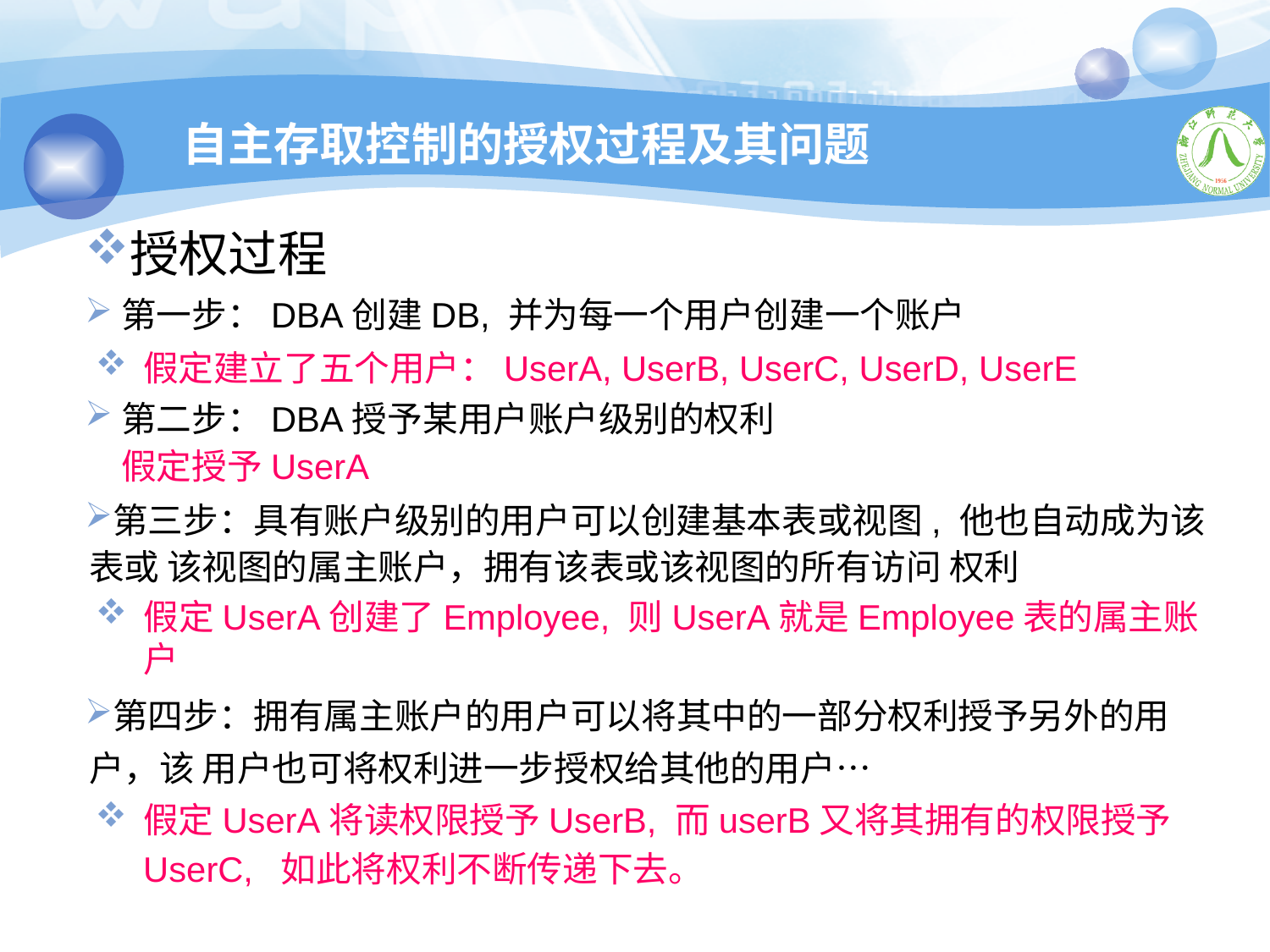

# 自主存取控制的授权过程及其问题
授权过程
第一步：DBA创建DB, 并为每一个用户创建一个账户
假定建立了五个用户：UserA, UserB, UserC, UserD, UserE
第二步：DBA授予某用户账户级别的权利 假定授予UserA
第三步：具有账户级别的用户可以创建基本表或视图, 他也自动成为该表或 该视图的属主账户，拥有该表或该视图的所有访问 权利
假定UserA创建了Employee, 则UserA就是Employee表的属主账户
第四步：拥有属主账户的用户可以将其中的一部分权利授予另外的用户，该 用户也可将权利进一步授权给其他的用户…
假定UserA将读权限授予UserB, 而userB又将其拥有的权限授予UserC,  如此将权利不断传递下去。